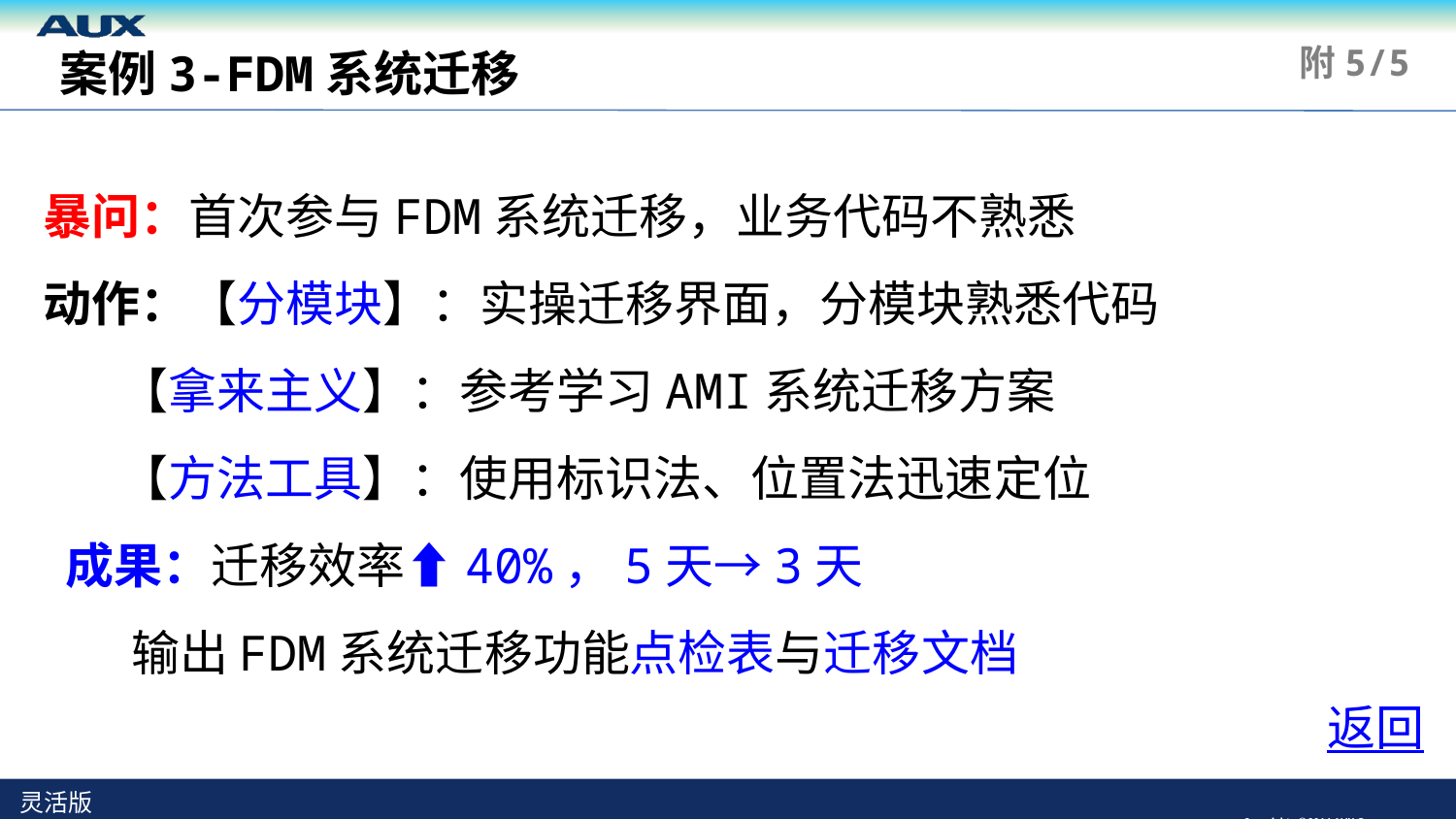

附5/5
案例3-FDM系统迁移
暴问：首次参与FDM系统迁移，业务代码不熟悉
动作：【分模块】：实操迁移界面，分模块熟悉代码
      【拿来主义】：参考学习AMI系统迁移方案
      【方法工具】：使用标识法、位置法迅速定位
 成果：迁移效率⬆40%，5天→3天
       输出FDM系统迁移功能点检表与迁移文档
返回